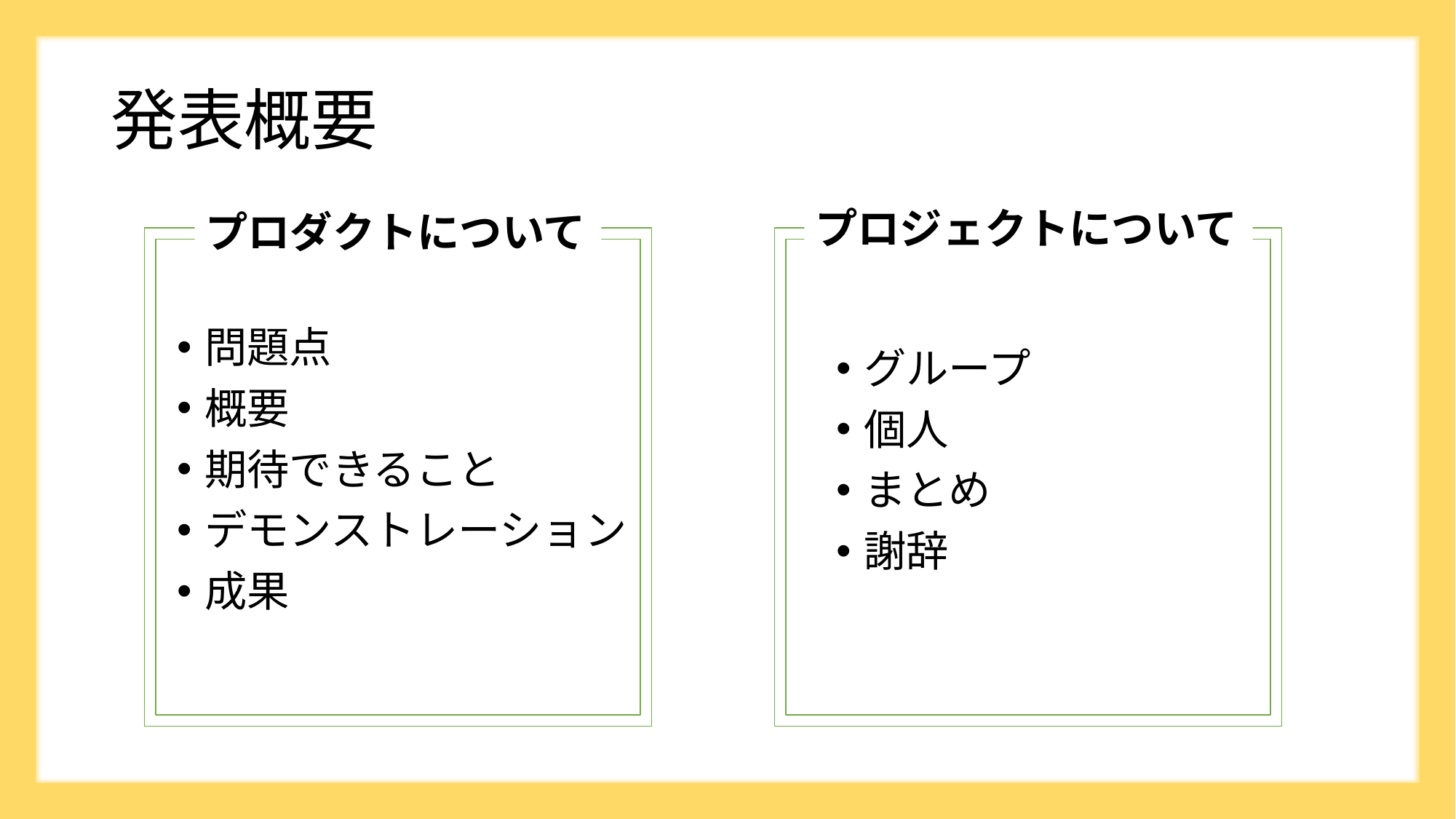

# 発表概要
プロジェクトについて
プロダクトについて

問題点
概要
期待できること
デモンストレーション
成果
グループ
個人
まとめ
謝辞